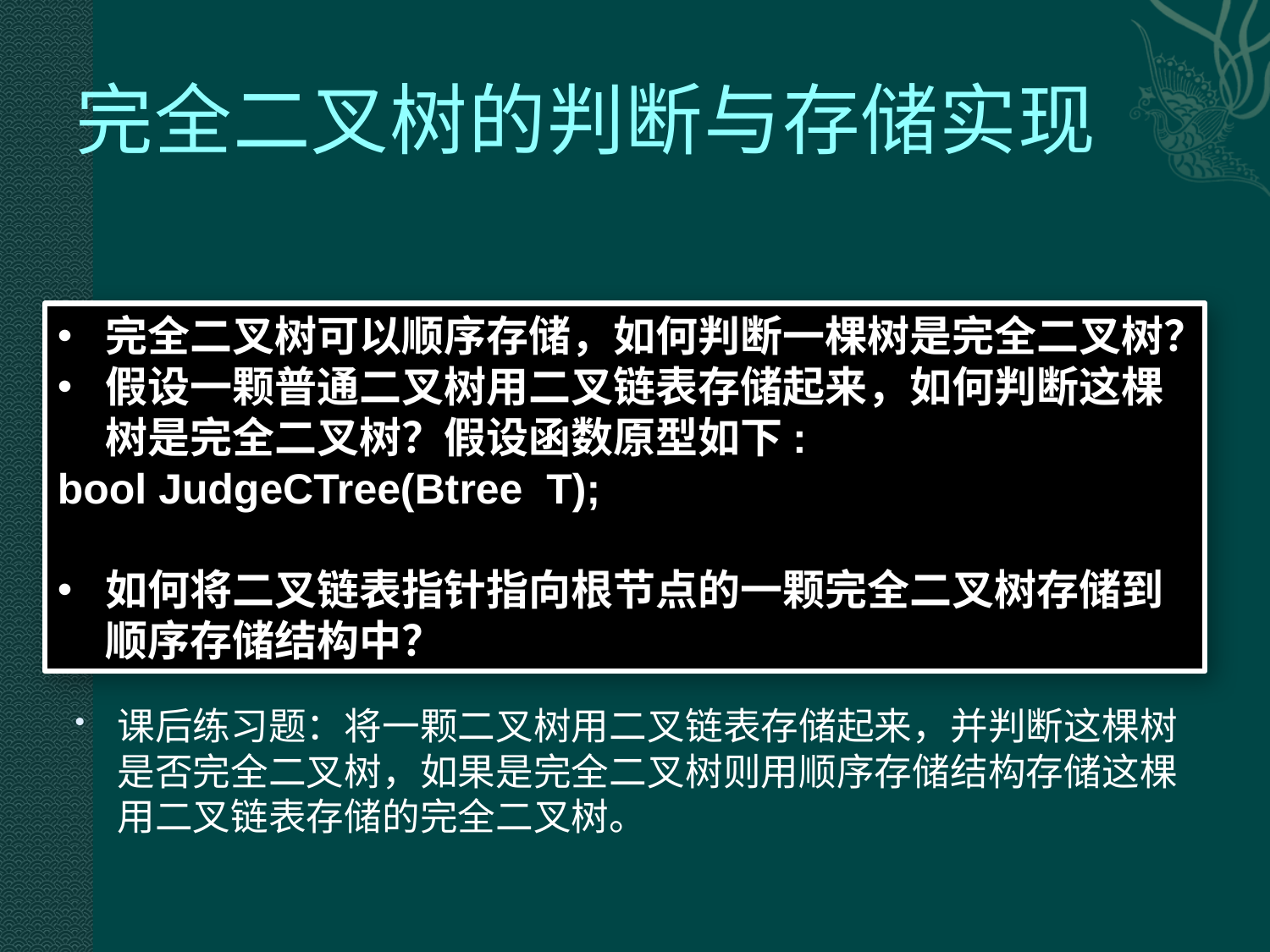

# 完全二叉树的判断与存储实现
完全二叉树可以顺序存储，如何判断一棵树是完全二叉树？
假设一颗普通二叉树用二叉链表存储起来，如何判断这棵树是完全二叉树？假设函数原型如下:
bool JudgeCTree(Btree  T);

如何将二叉链表指针指向根节点的一颗完全二叉树存储到顺序存储结构中？
课后练习题：将一颗二叉树用二叉链表存储起来，并判断这棵树是否完全二叉树，如果是完全二叉树则用顺序存储结构存储这棵用二叉链表存储的完全二叉树。